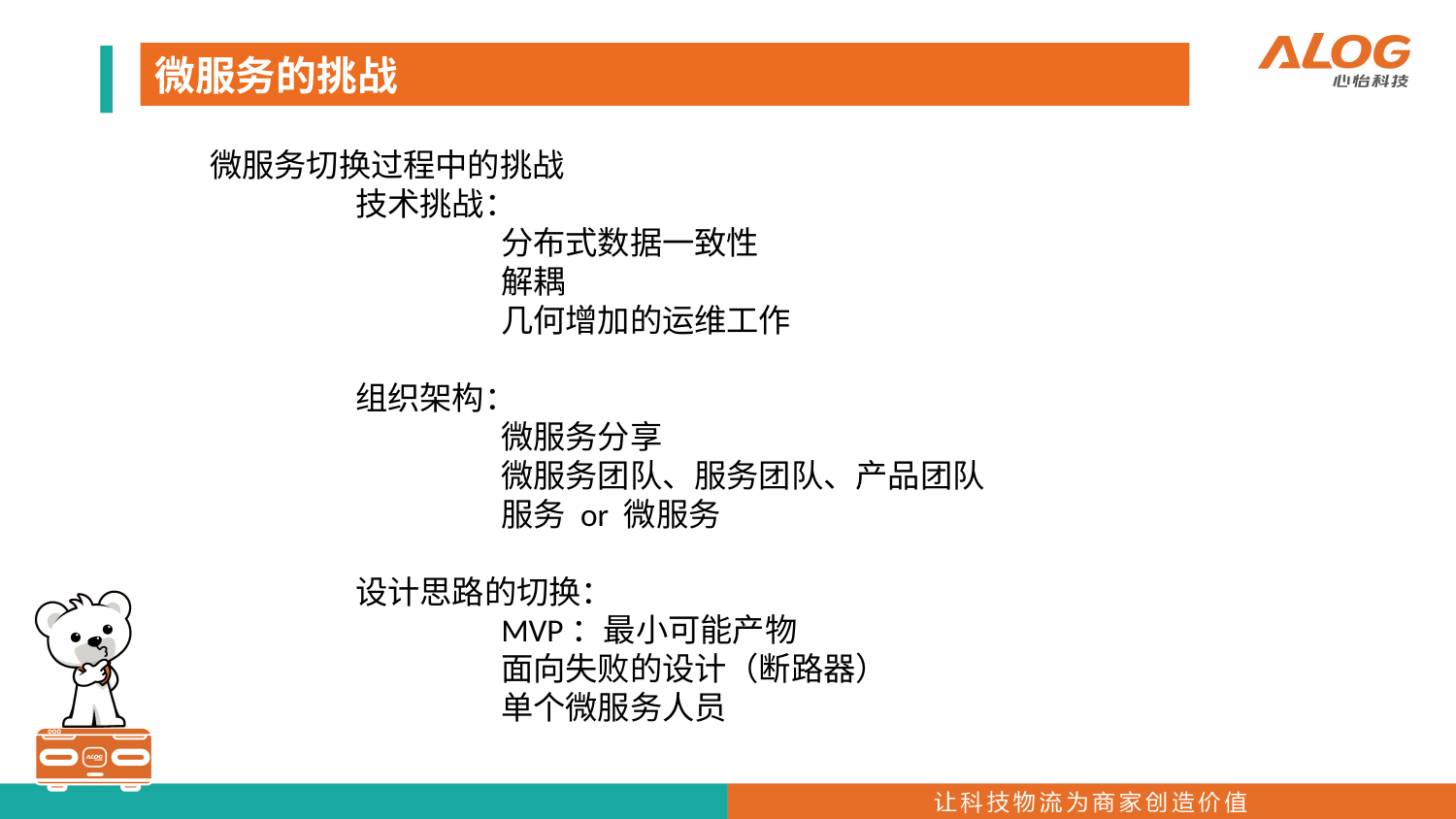

微服务的挑战
微服务切换过程中的挑战
	技术挑战：
		分布式数据一致性
		解耦
		几何增加的运维工作

	组织架构：
		微服务分享
		微服务团队、服务团队、产品团队
		服务 or 微服务

	设计思路的切换：
		MVP：最小可能产物
		面向失败的设计（断路器）
		单个微服务人员